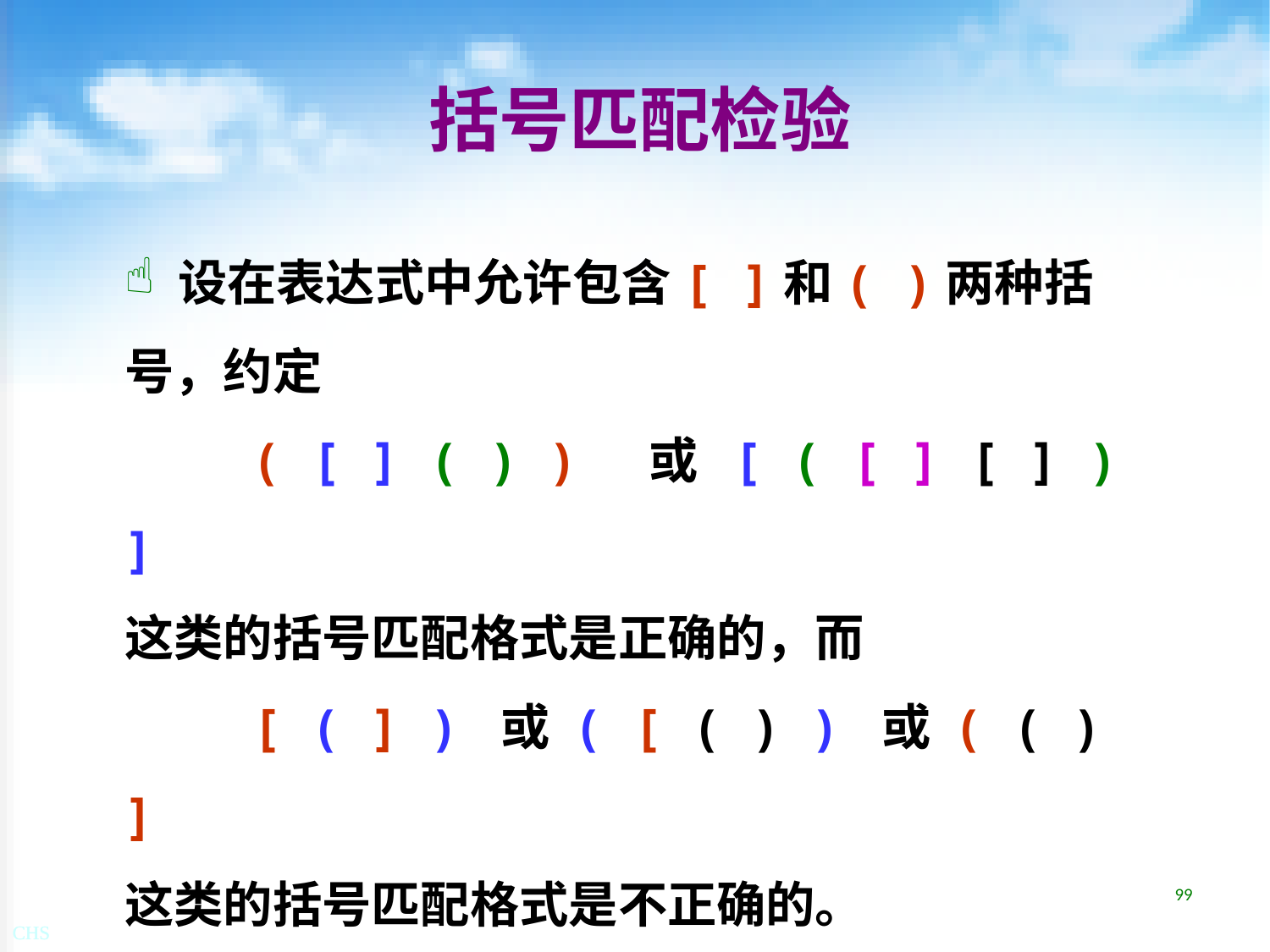

# 括号匹配检验
 设在表达式中允许包含[ ]和( )两种括号，约定
	( [ ] ( ) )  或  [ ( [ ] [ ] ) ]
这类的括号匹配格式是正确的，而
	[ ( ] ) 或 ( [ ( ) ) 或 ( ( ) ]
这类的括号匹配格式是不正确的。
99